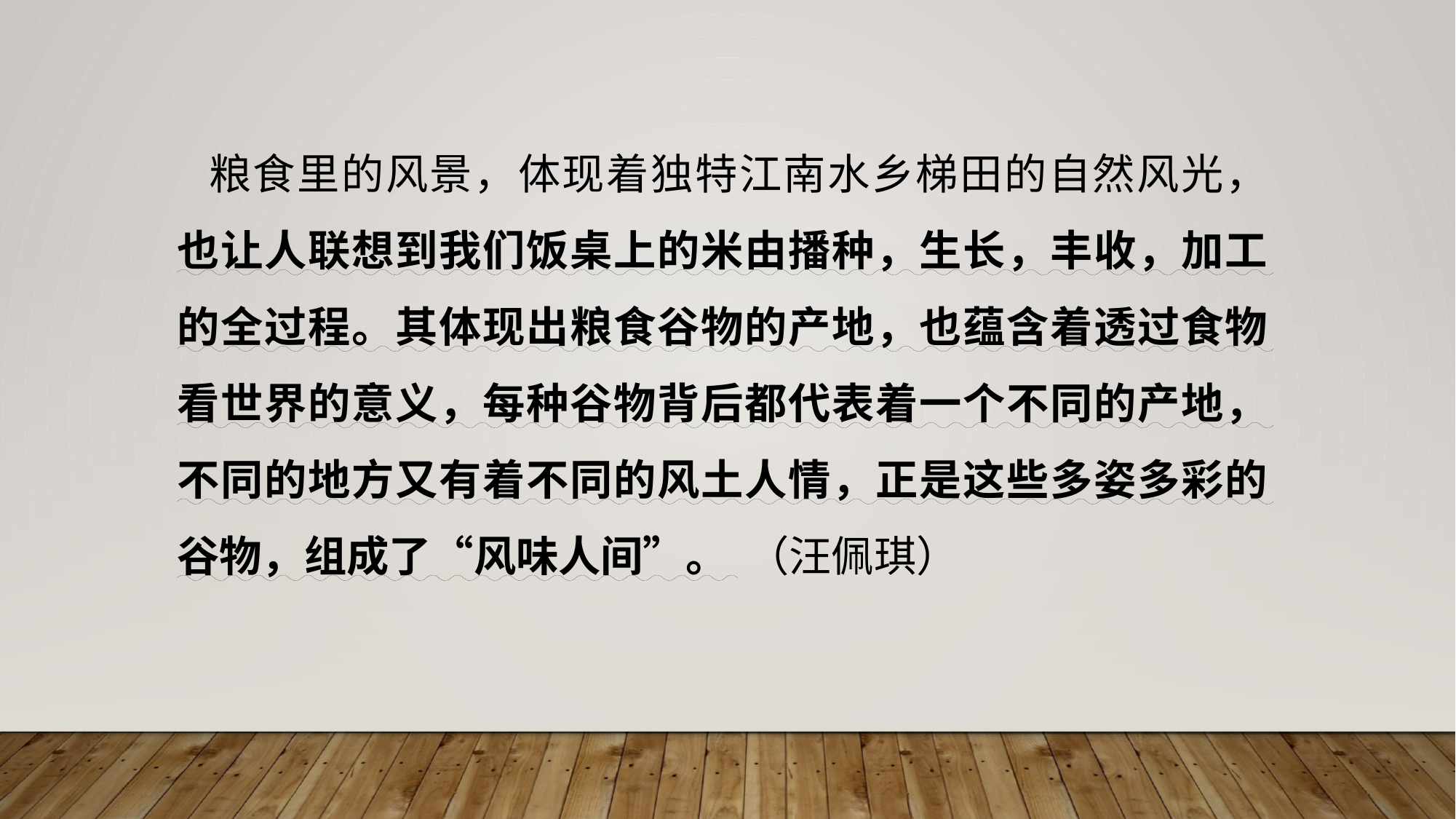

粮食里的风景，体现着独特江南水乡梯田的自然风光，也让人联想到我们饭桌上的米由播种，生长，丰收，加工的全过程。其体现出粮食谷物的产地，也蕴含着透过食物看世界的意义，每种谷物背后都代表着一个不同的产地，不同的地方又有着不同的风土人情，正是这些多姿多彩的谷物，组成了“风味人间”。  （汪佩琪）